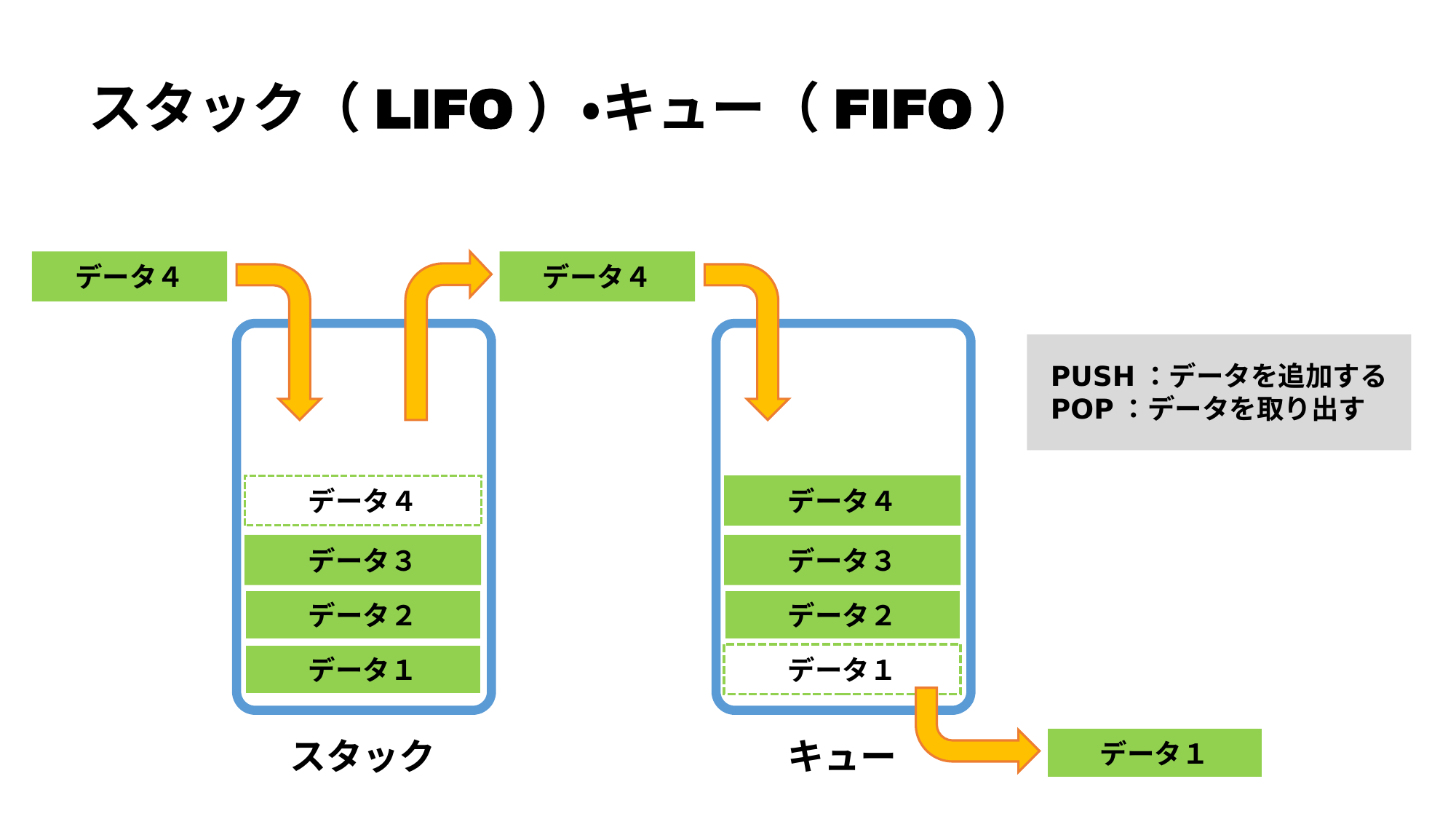

# スタック（LIFO）・キュー（FIFO）
データ４

データ４

PUSH：データを追加する
POP：データを取り出す
データ４
データ４
データ３
データ３
データ２
データ２
データ１
データ１

スタック
キュー
データ１